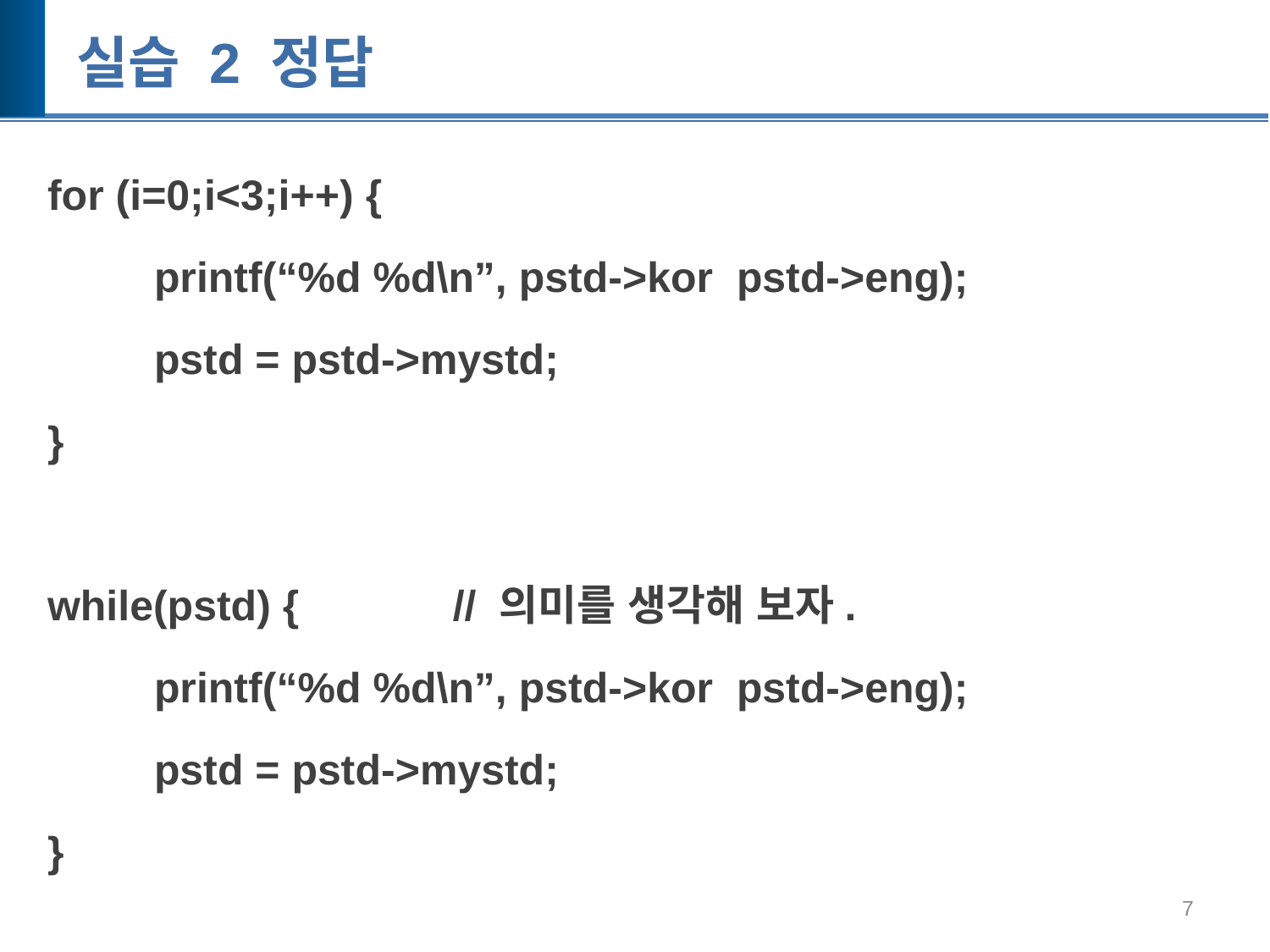

# 실습 2 정답
for (i=0;i<3;i++) {
         printf(“%d %d\n”, pstd->kor  pstd->eng);
         pstd = pstd->mystd;
}

while(pstd) {             // 의미를 생각해 보자.
         printf(“%d %d\n”, pstd->kor  pstd->eng);
         pstd = pstd->mystd;
}

7